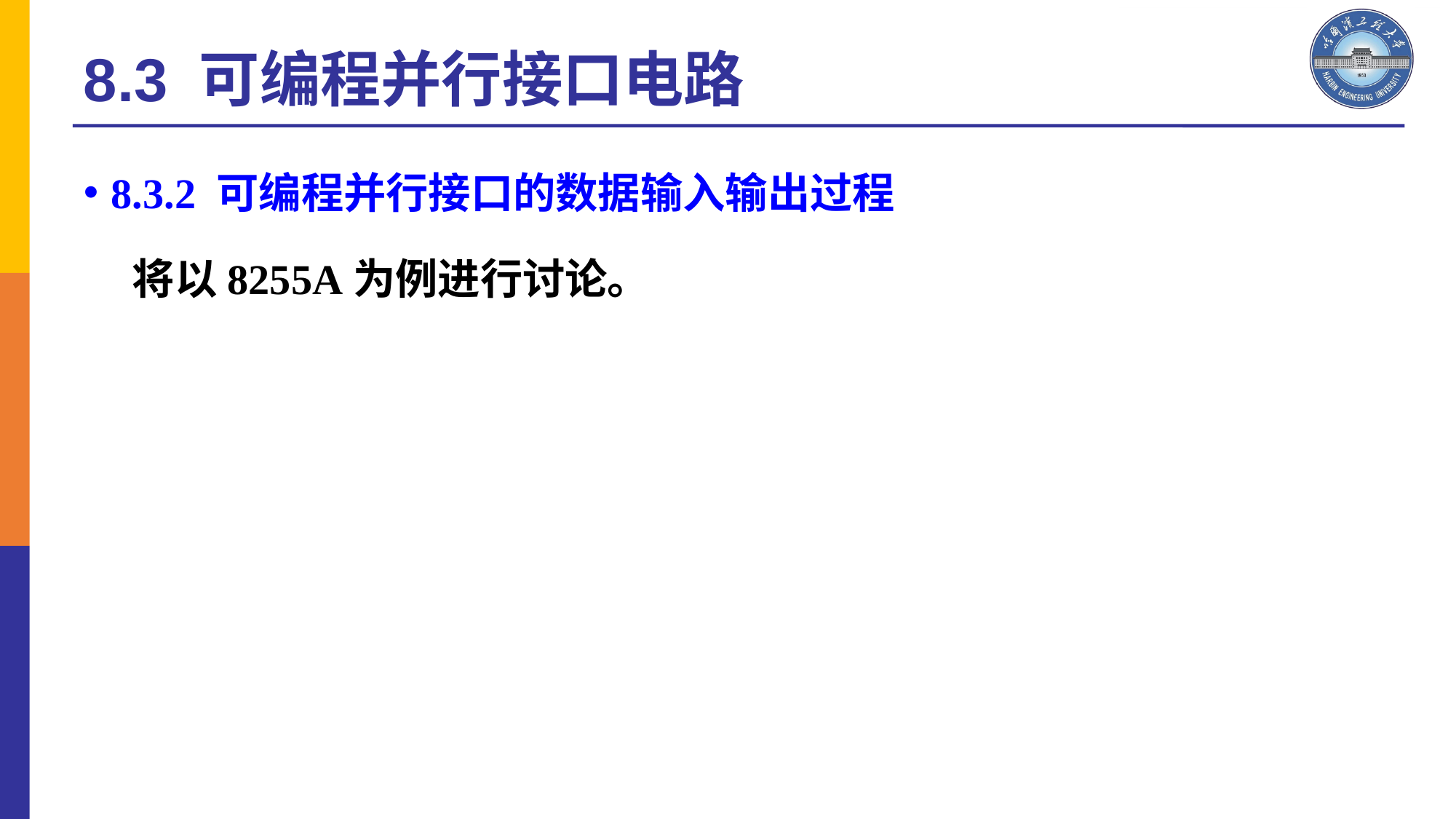

8.3 可编程并行接口电路
8.3.2 可编程并行接口的数据输入输出过程
    将以8255A为例进行讨论。